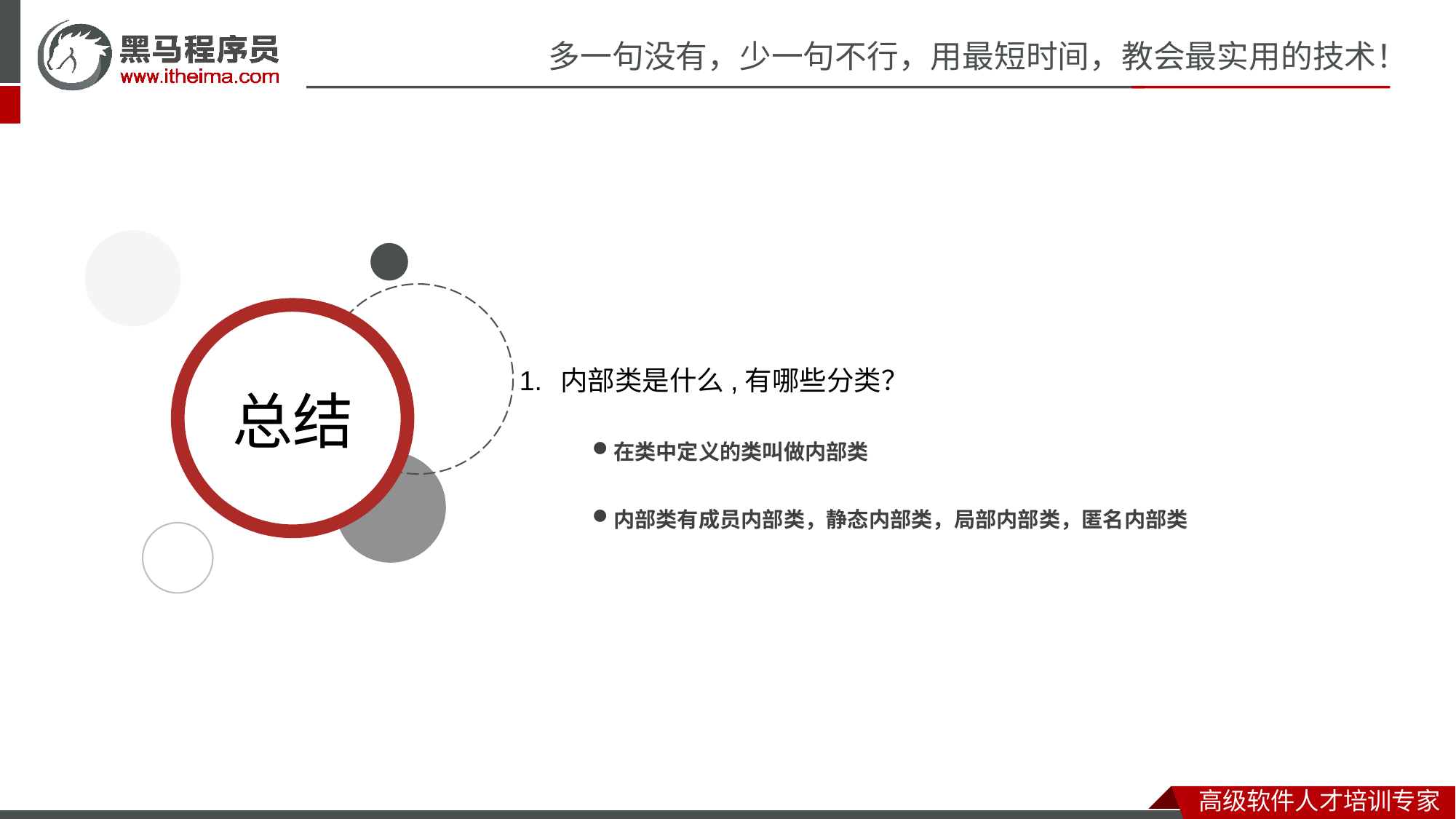

内部类是什么,有哪些分类？
在类中定义的类叫做内部类
内部类有成员内部类，静态内部类，局部内部类，匿名内部类